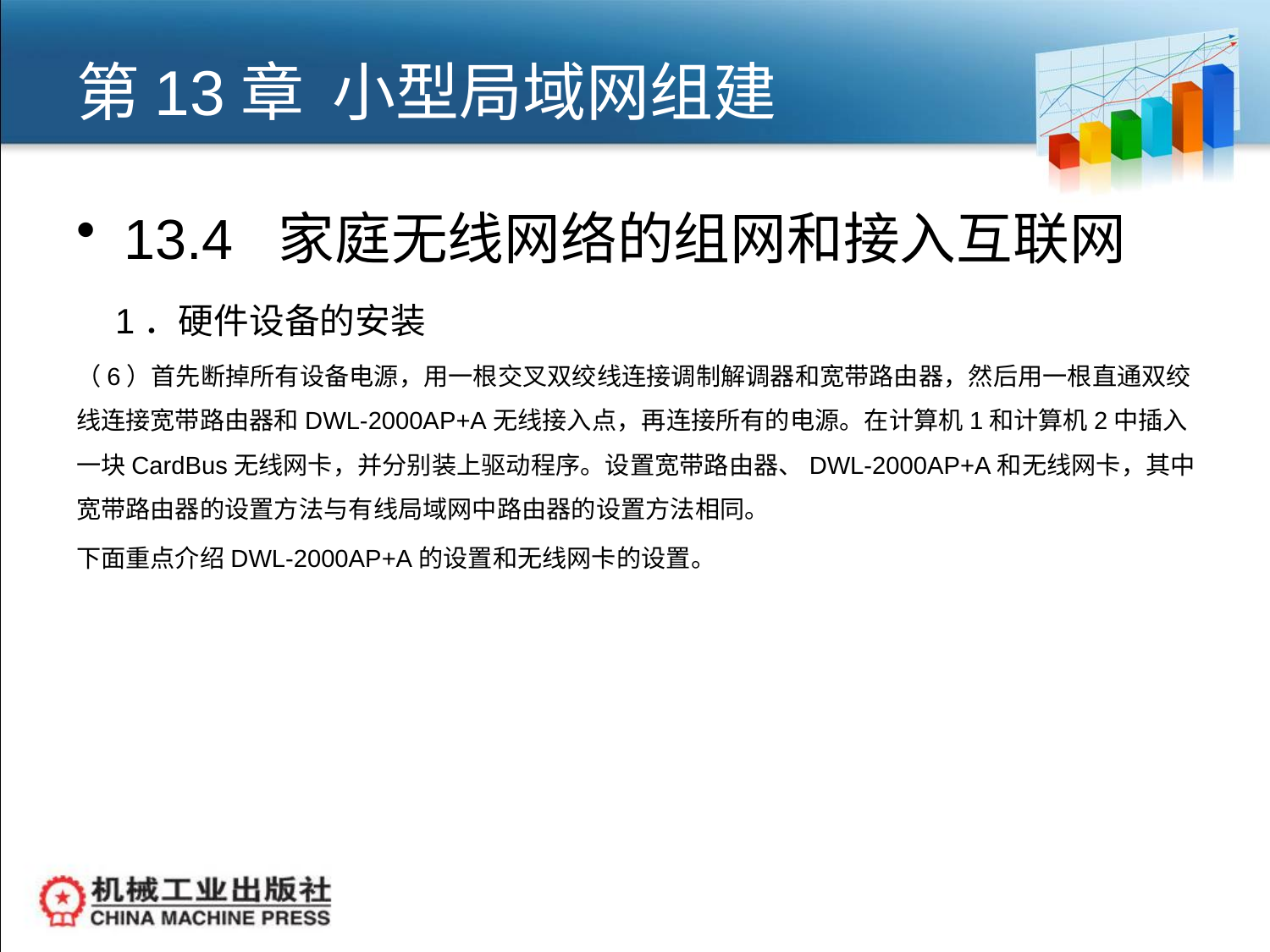

# 第13章  小型局域网组建
13.4  家庭无线网络的组网和接入互联网
    1．硬件设备的安装
（6）首先断掉所有设备电源，用一根交叉双绞线连接调制解调器和宽带路由器，然后用一根直通双绞线连接宽带路由器和DWL-2000AP+A无线接入点，再连接所有的电源。在计算机1和计算机2中插入一块CardBus无线网卡，并分别装上驱动程序。设置宽带路由器、DWL-2000AP+A和无线网卡，其中宽带路由器的设置方法与有线局域网中路由器的设置方法相同。
下面重点介绍DWL-2000AP+A的设置和无线网卡的设置。